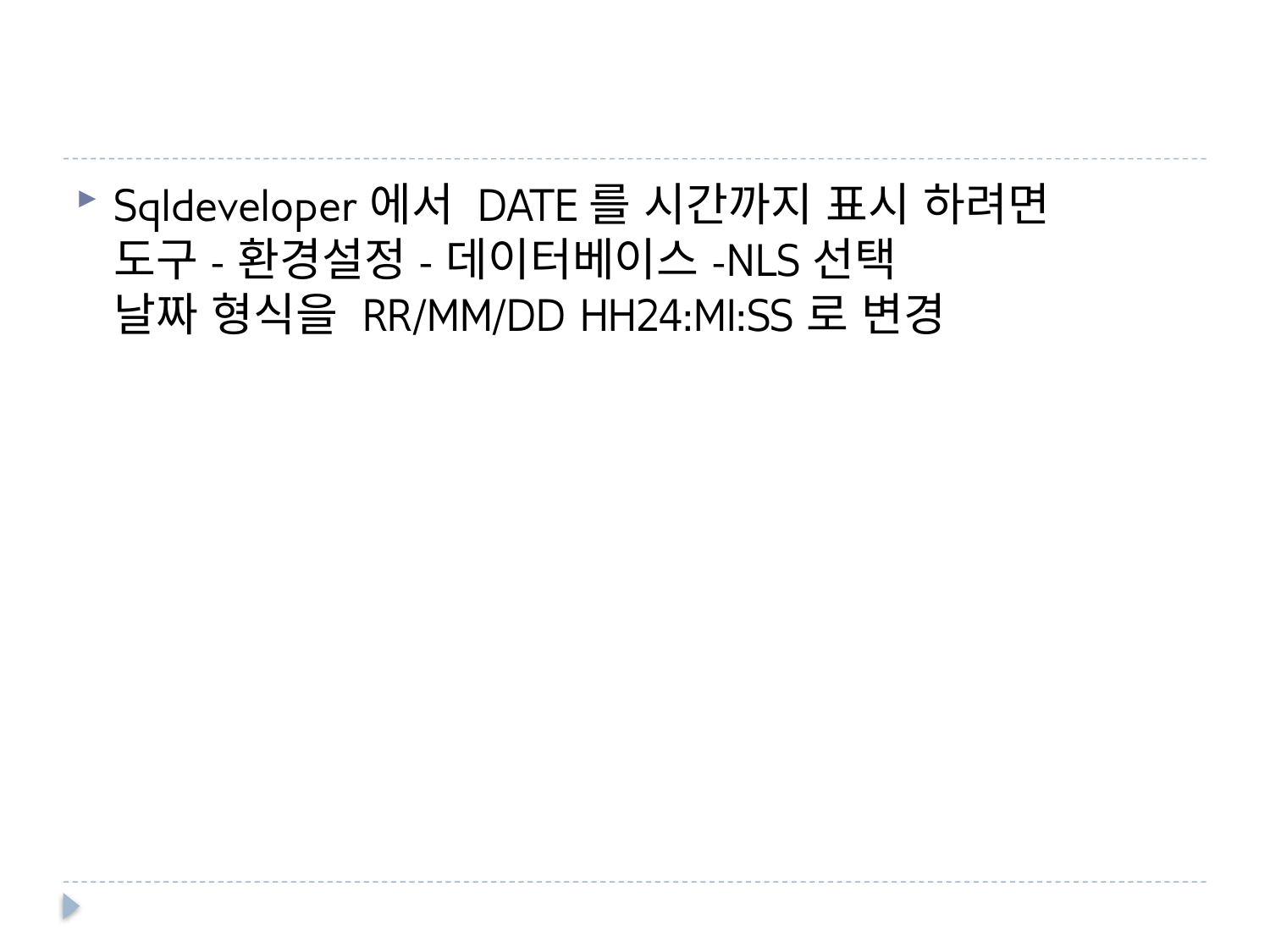

#
Sqldeveloper에서 DATE를 시간까지 표시 하려면
도구-환경설정-데이터베이스-NLS선택
날짜 형식을 RR/MM/DD HH24:MI:SS로 변경